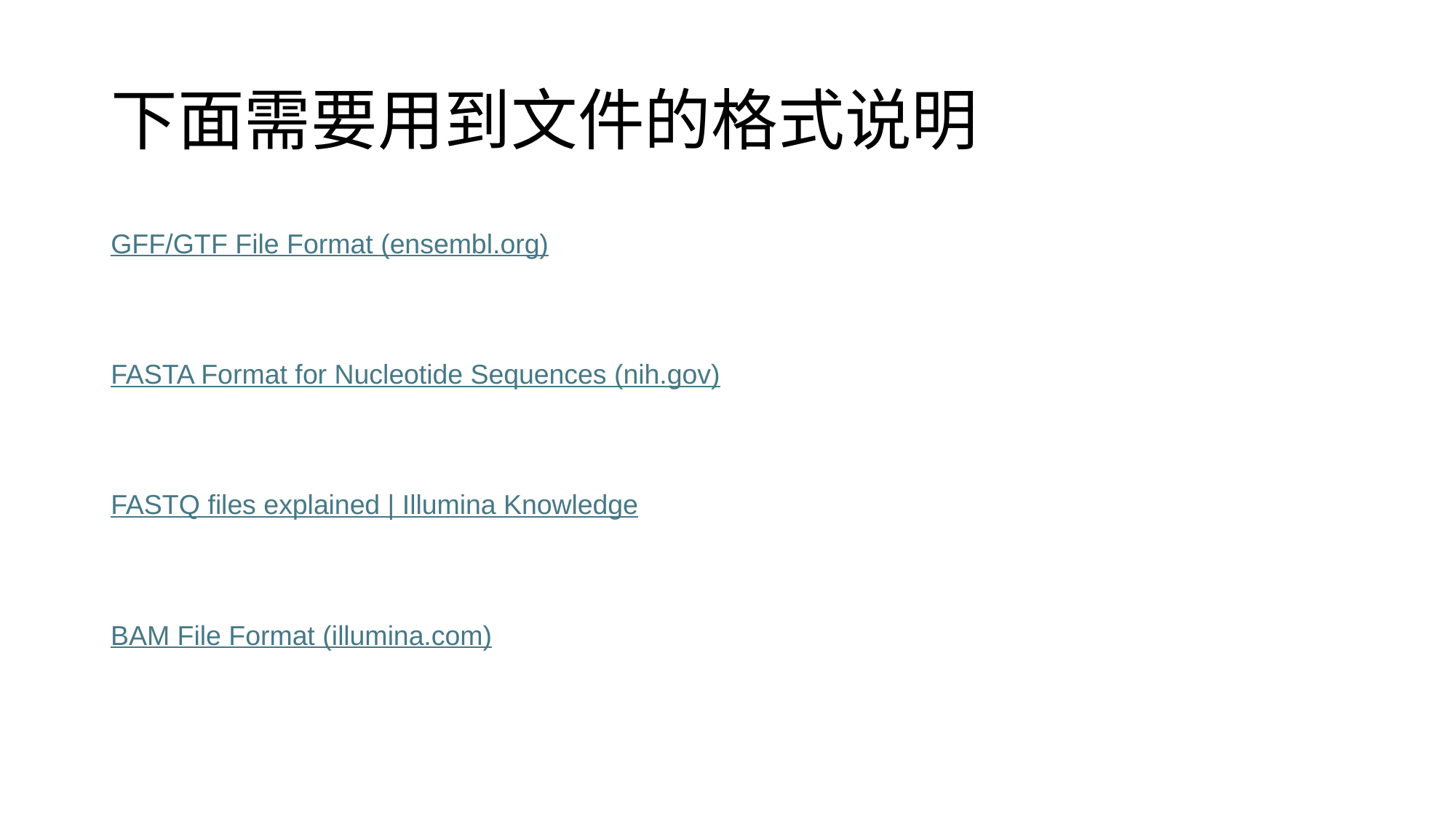

# 下面需要用到文件的格式说明
GFF/GTF File Format (ensembl.org)
FASTA Format for Nucleotide Sequences (nih.gov)
FASTQ files explained | Illumina Knowledge
BAM File Format (illumina.com)